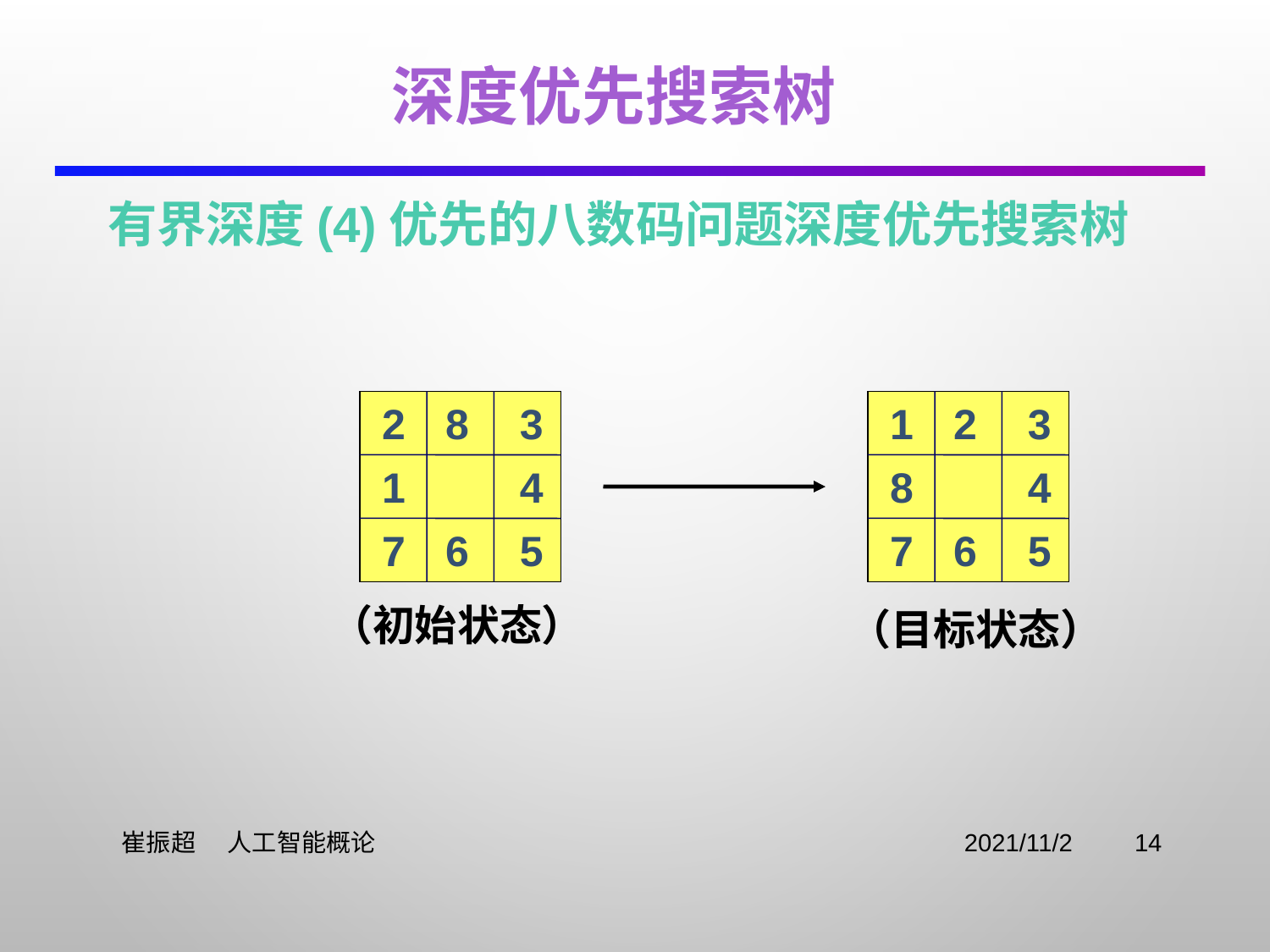

# 深度优先搜索树
有界深度(4)优先的八数码问题深度优先搜索树

2
8
3
1
4
7
6
5

1
2
3
8
4
7
6
5

（目标状态）
（初始状态）
 崔振超    人工智能概论
2021/11/2
14